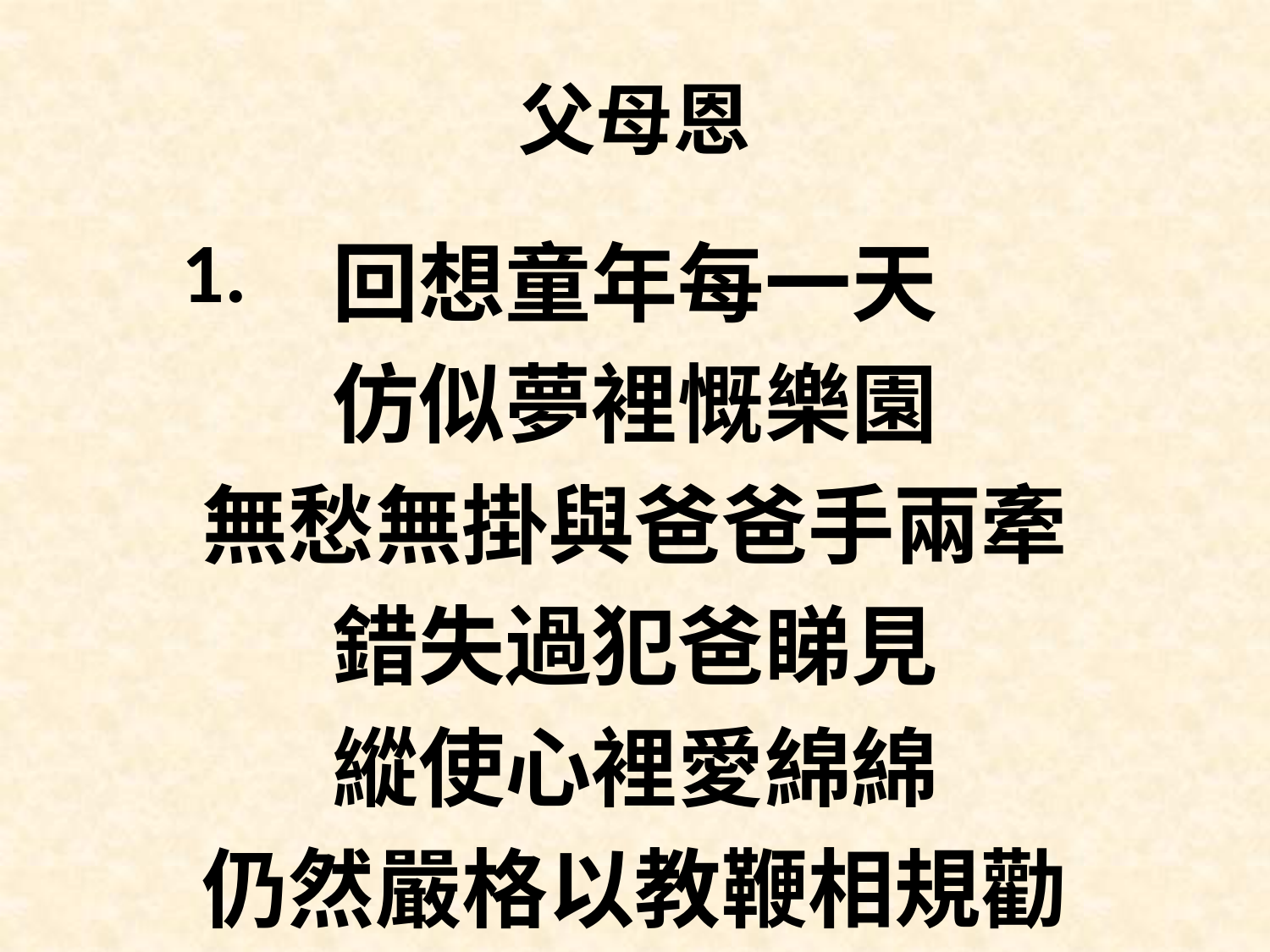

# 父母恩
1.
回想童年每一天
仿似夢裡慨樂園
無愁無掛與爸爸手兩牽
錯失過犯爸睇見
縱使心裡愛綿綿
仍然嚴格以教鞭相規勸